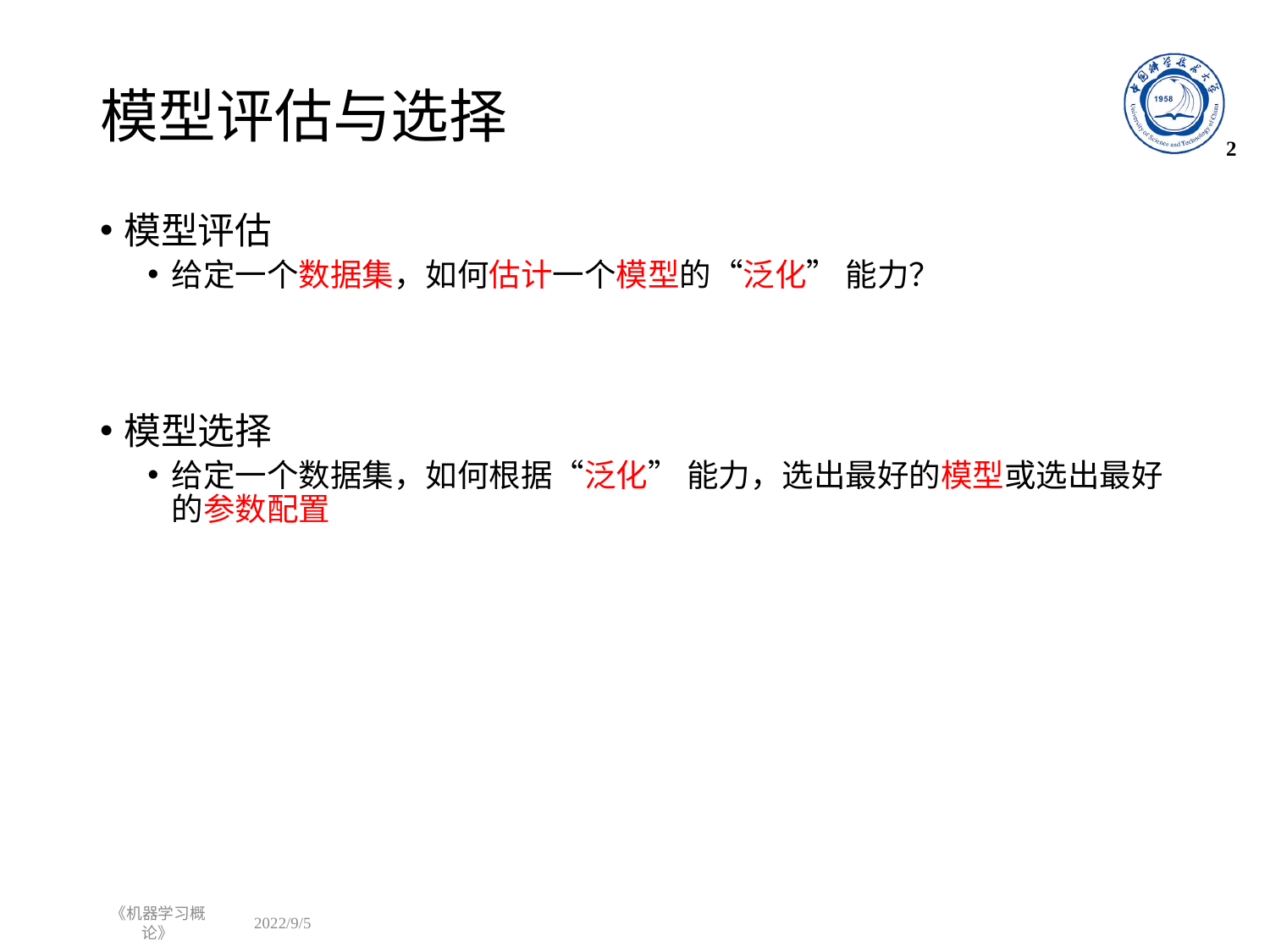

# 模型评估与选择
2
模型评估
给定一个数据集，如何估计一个模型的“泛化” 能力？

模型选择
给定一个数据集，如何根据“泛化” 能力，选出最好的模型或选出最好的参数配置
《机器学习概论》
2022/9/5